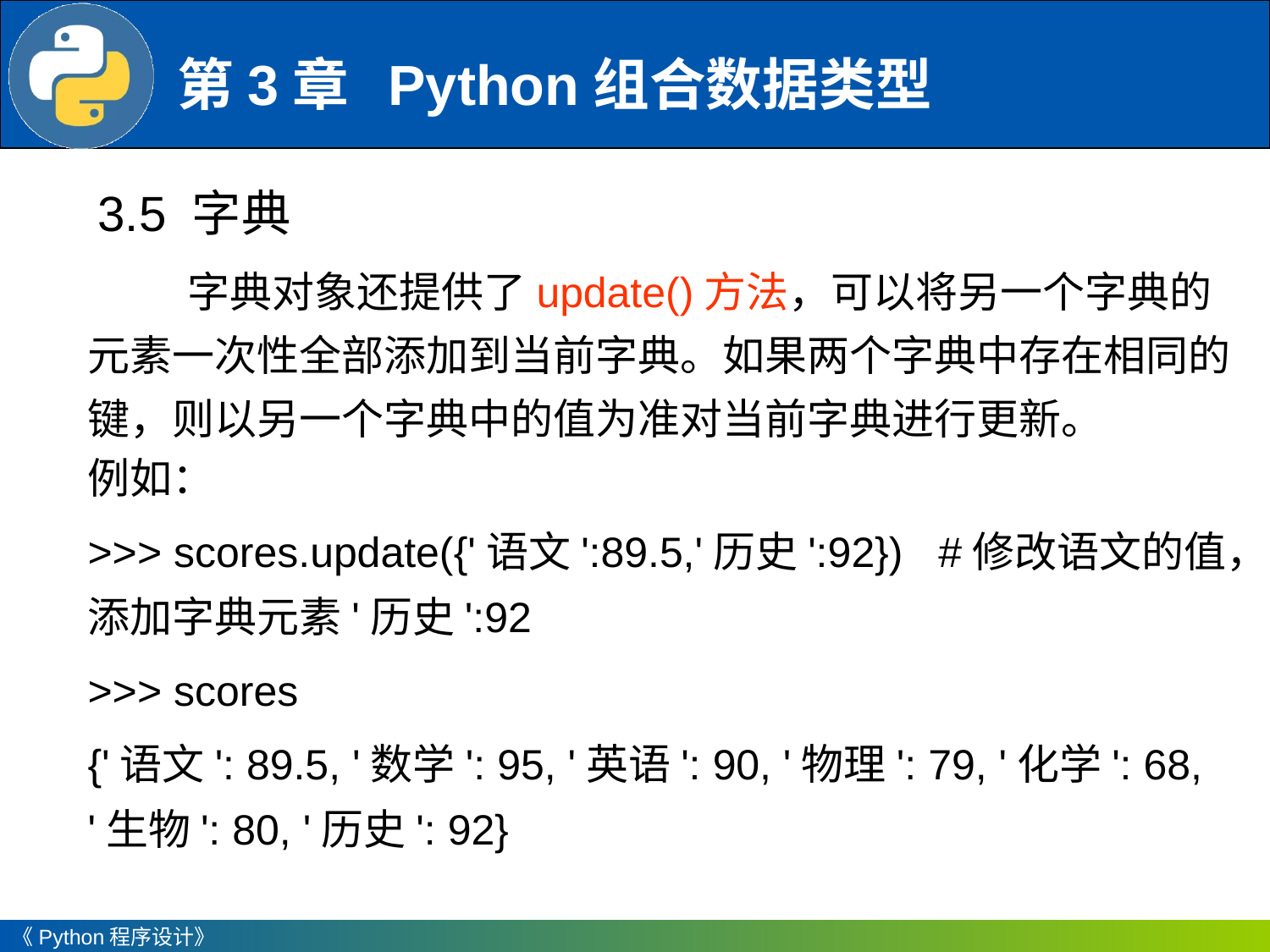

3.5 字典
字典对象还提供了update()方法，可以将另一个字典的元素一次性全部添加到当前字典。如果两个字典中存在相同的键，则以另一个字典中的值为准对当前字典进行更新。
例如：
>>> scores.update({'语文':89.5,'历史':92})   #修改语文的值，添加字典元素'历史':92
>>> scores
{'语文': 89.5, '数学': 95, '英语': 90, '物理': 79, '化学': 68, '生物': 80, '历史': 92}